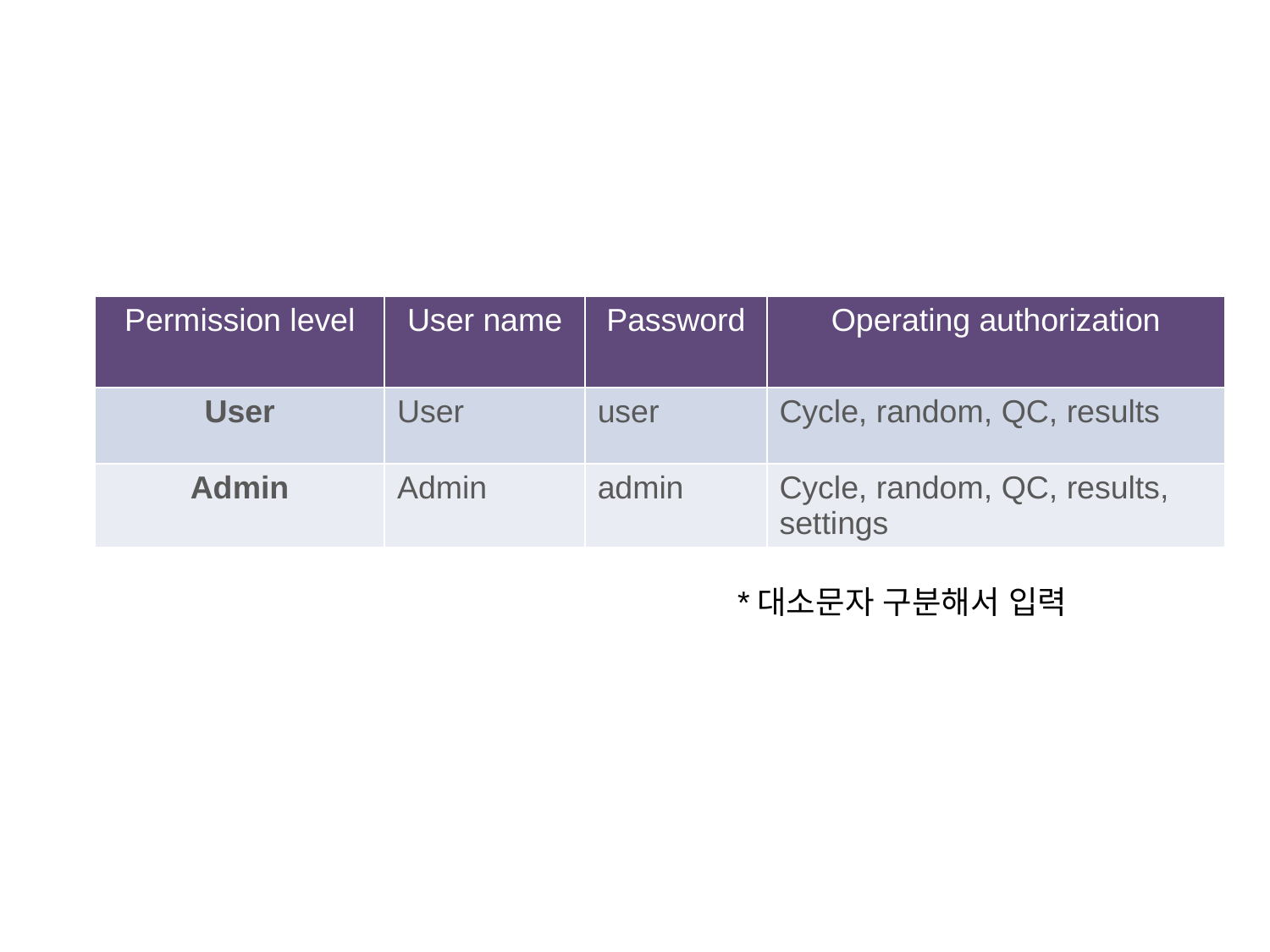

| Permission level | User name | Password | Operating authorization |
| --- | --- | --- | --- |
| User | User | user | Cycle, random, QC, results |
| Admin | Admin | admin | Cycle, random, QC, results, settings |
*대소문자 구분해서 입력